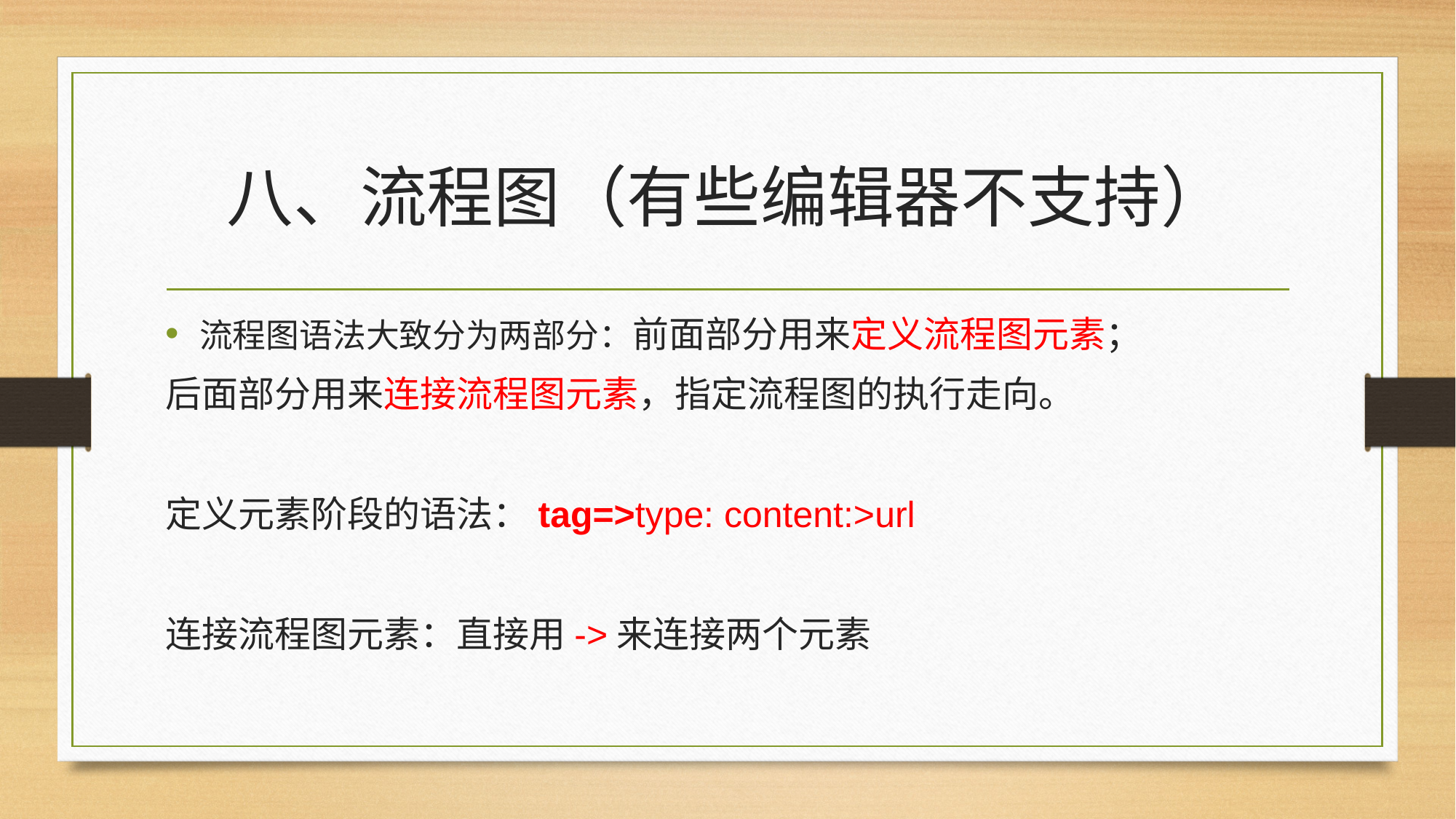

# 八、流程图（有些编辑器不支持）
流程图语法大致分为两部分：前面部分用来定义流程图元素；
后面部分用来连接流程图元素，指定流程图的执行走向。

定义元素阶段的语法：tag=>type: content:>url

连接流程图元素：直接用->来连接两个元素